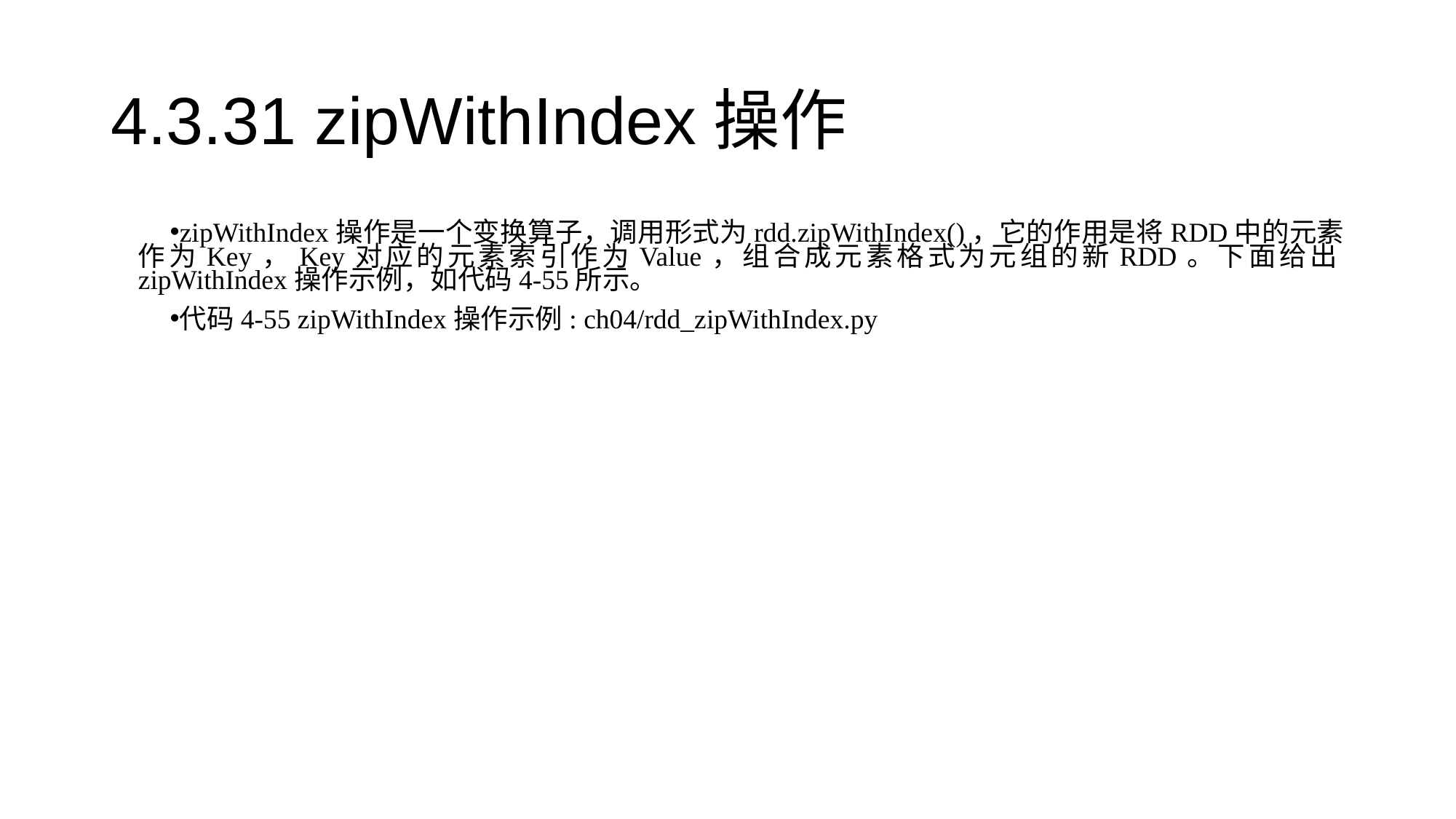

# 4.3.31 zipWithIndex操作
zipWithIndex操作是一个变换算子，调用形式为rdd.zipWithIndex()，它的作用是将RDD中的元素作为Key，Key对应的元素索引作为Value，组合成元素格式为元组的新RDD。下面给出zipWithIndex操作示例，如代码4-55所示。
代码4-55 zipWithIndex操作示例: ch04/rdd_zipWithIndex.py